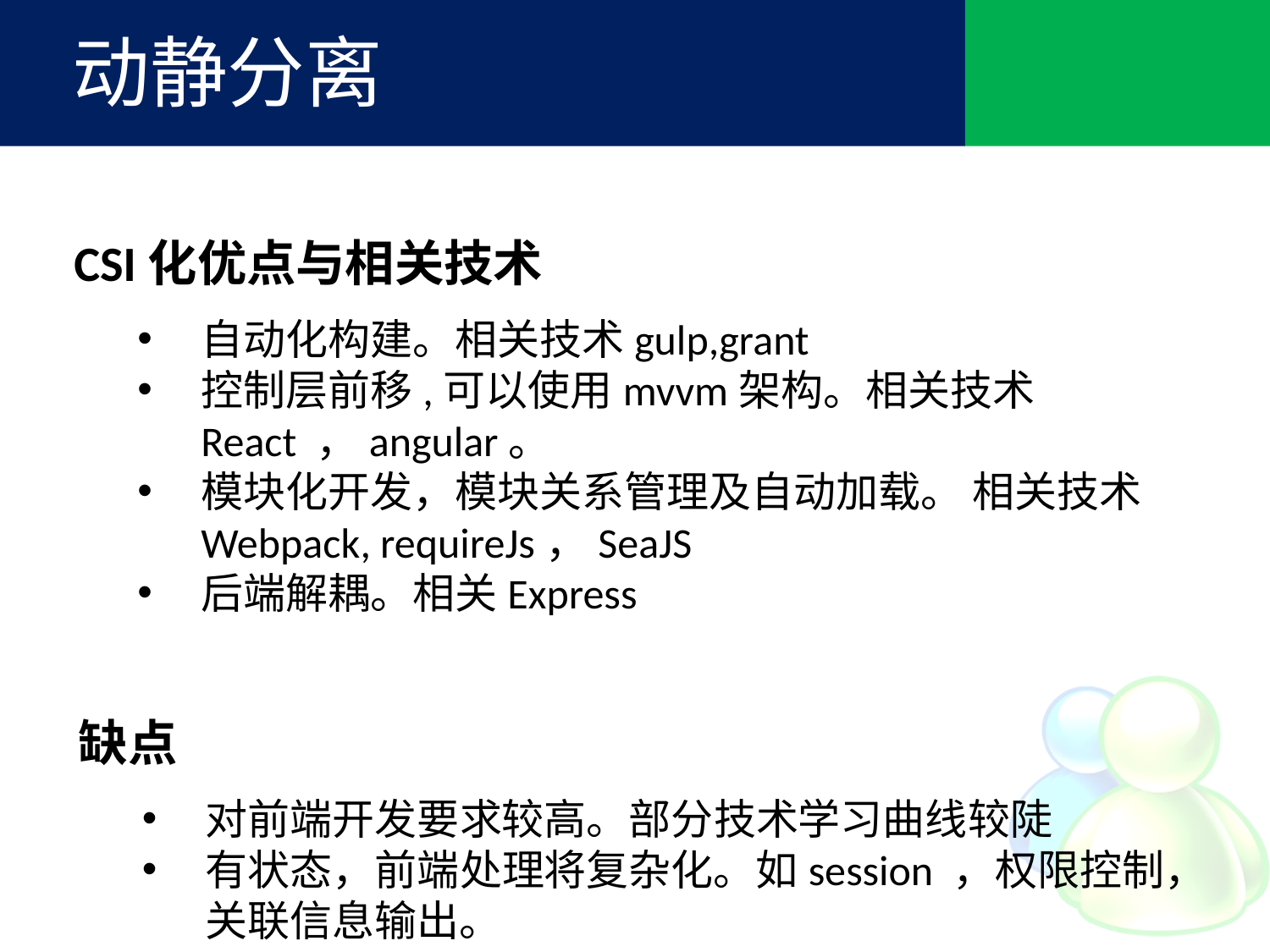

动静分离
CSI化优点与相关技术
自动化构建。相关技术gulp,grant
控制层前移,可以使用mvvm架构。相关技术React ，angular。
模块化开发，模块关系管理及自动加载。 相关技术Webpack, requireJs，SeaJS
后端解耦。相关Express

缺点
对前端开发要求较高。部分技术学习曲线较陡
有状态，前端处理将复杂化。如session ，权限控制，关联信息输出。